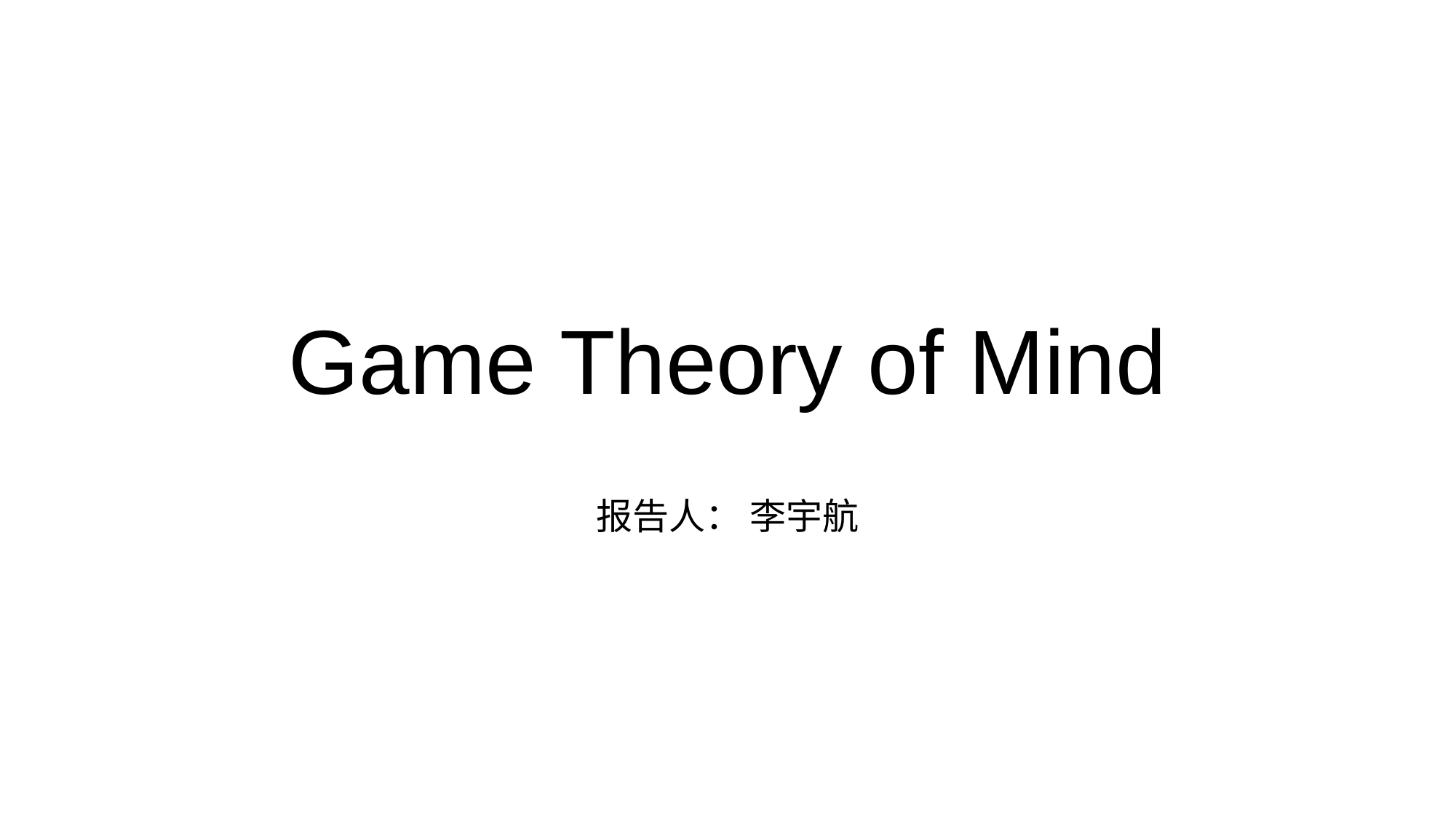

# Game Theory of Mind
报告人： 李宇航